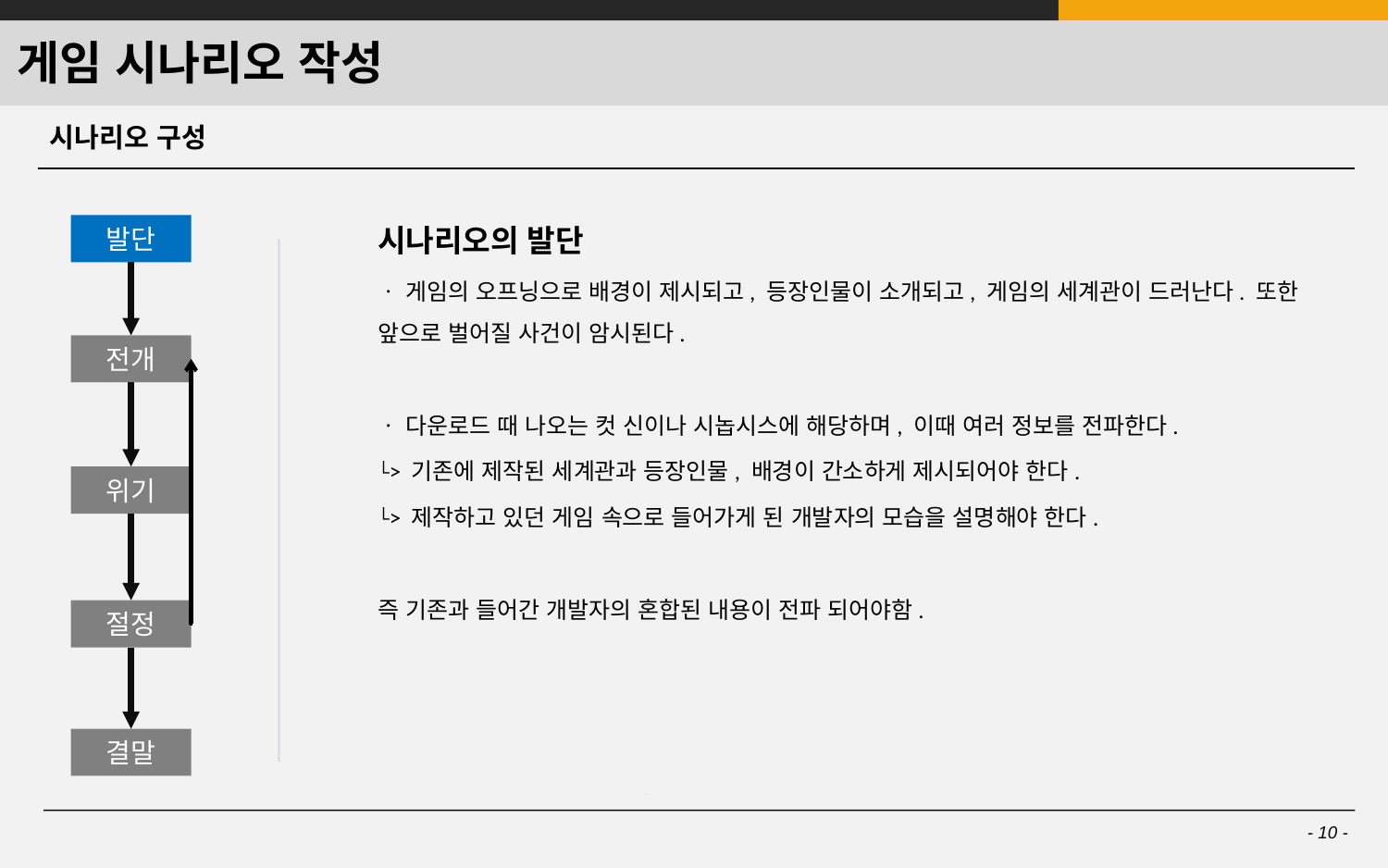

이 페이지 내용을 구체적으로 구성하고 설명해야 한다.
# 게임 시나리오 작성
시나리오 구성
시나리오의 발단
ㆍ 게임의 오프닝으로 배경이 제시되고, 등장인물이 소개되고, 게임의 세계관이 드러난다. 또한 앞으로 벌어질 사건이 암시된다.

ㆍ 다운로드 때 나오는 컷 신이나 시놉시스에 해당하며, 이때 여러 정보를 전파한다.
└> 기존에 제작된 세계관과 등장인물, 배경이 간소하게 제시되어야 한다.
└> 제작하고 있던 게임 속으로 들어가게 된 개발자의 모습을 설명해야 한다.

즉 기존과 들어간 개발자의 혼합된 내용이 전파 되어야함.

발단
전개
위기
절정
결말